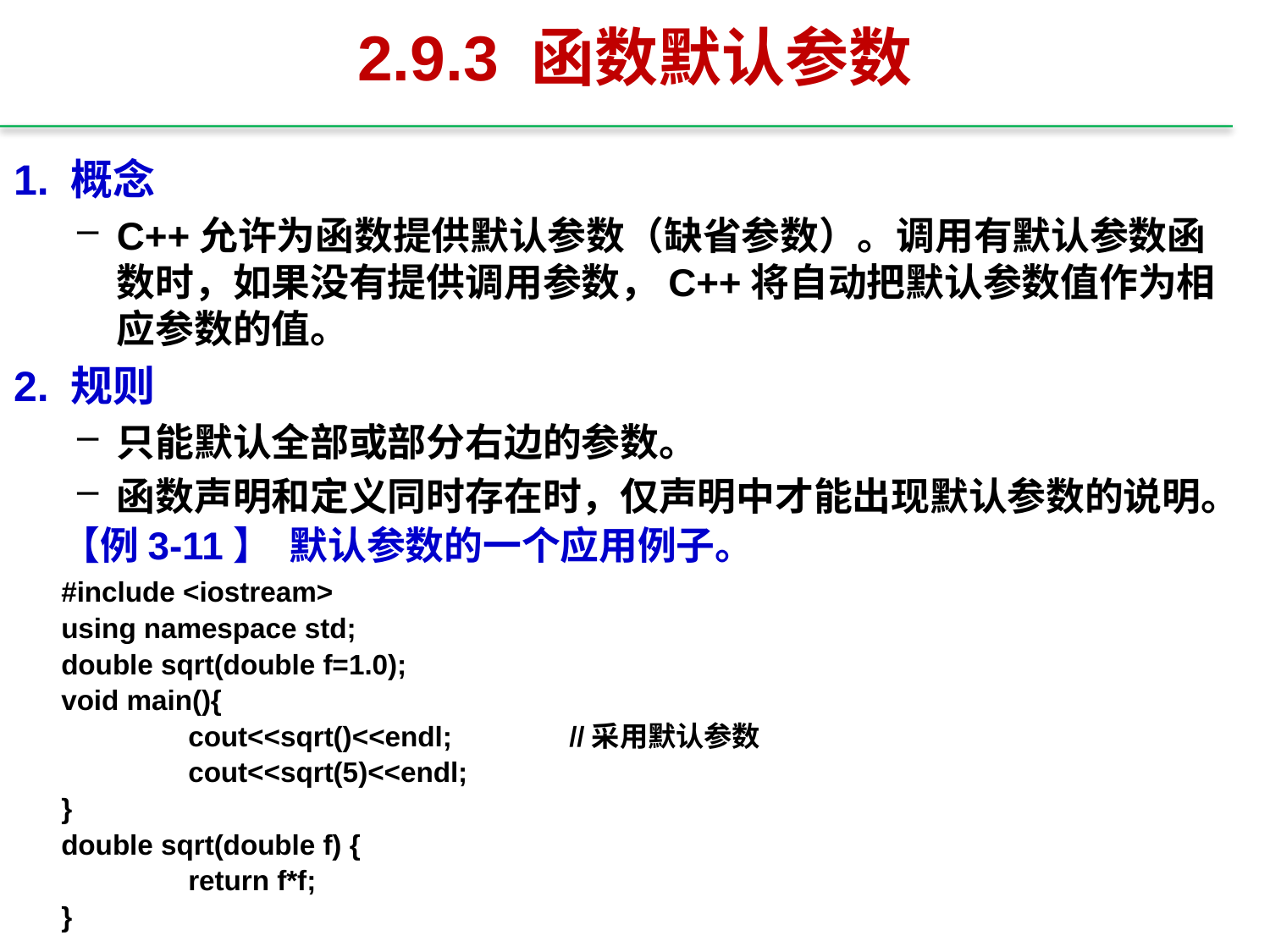

# 2.9.3 函数默认参数
1. 概念
C++允许为函数提供默认参数（缺省参数）。调用有默认参数函数时，如果没有提供调用参数，C++将自动把默认参数值作为相应参数的值。
2. 规则
只能默认全部或部分右边的参数。
函数声明和定义同时存在时，仅声明中才能出现默认参数的说明。
	【例3-11】  默认参数的一个应用例子。
	#include <iostream>
	using namespace std;
	double sqrt(double f=1.0);
	void main(){
		cout<<sqrt()<<endl; 	//采用默认参数
		cout<<sqrt(5)<<endl;
	}
	double sqrt(double f) {
		return f*f;
	}